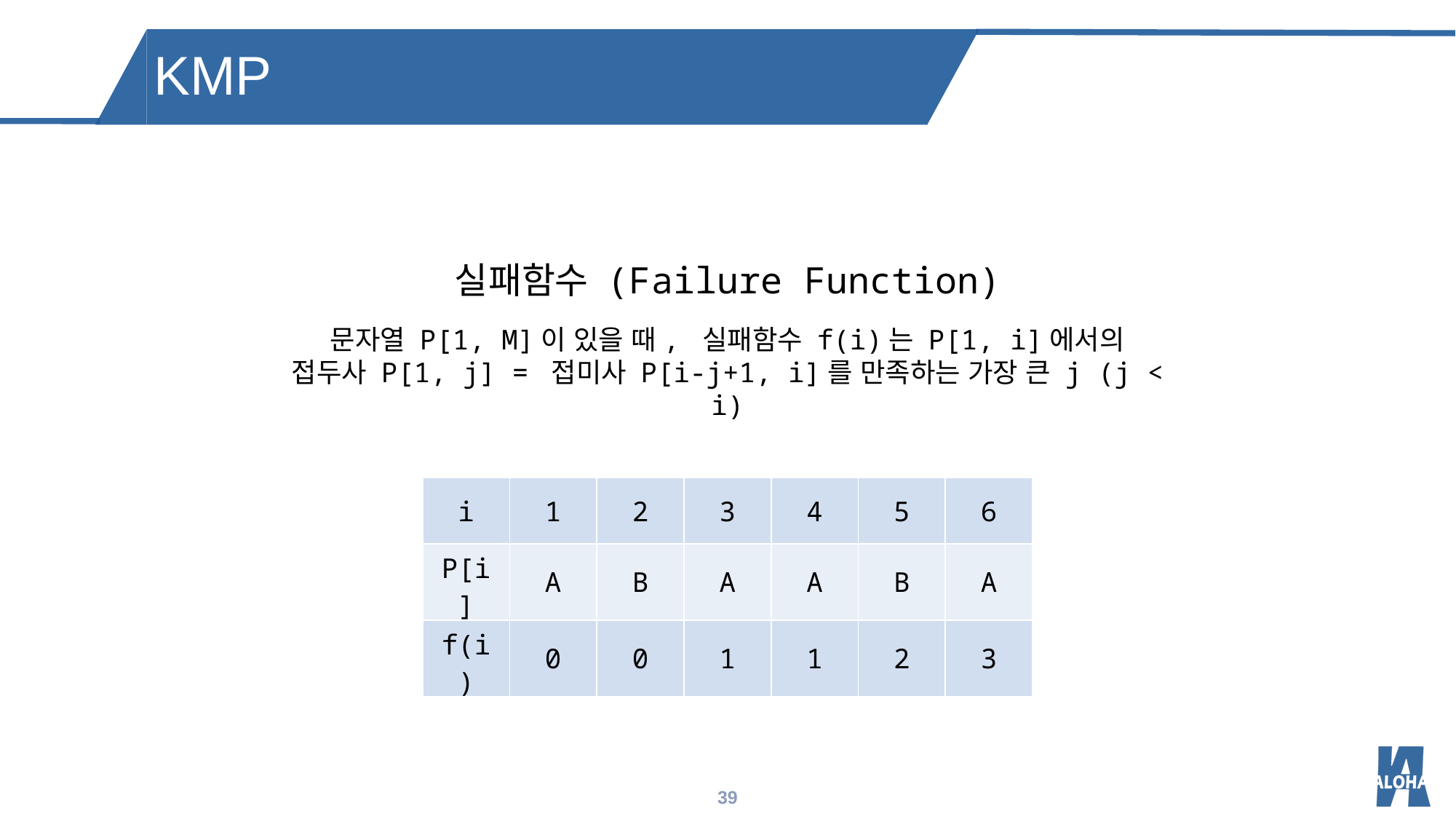

KMP
실패함수 (Failure Function)
문자열 P[1, M]이 있을 때, 실패함수 f(i)는 P[1, i]에서의
접두사 P[1, j] = 접미사 P[i-j+1, i]를 만족하는 가장 큰 j (j < i)
| i | 1 | 2 | 3 | 4 | 5 | 6 |
| --- | --- | --- | --- | --- | --- | --- |
| P[i] | A | B | A | A | B | A |
| f(i) | 0 | 0 | 1 | 1 | 2 | 3 |
39